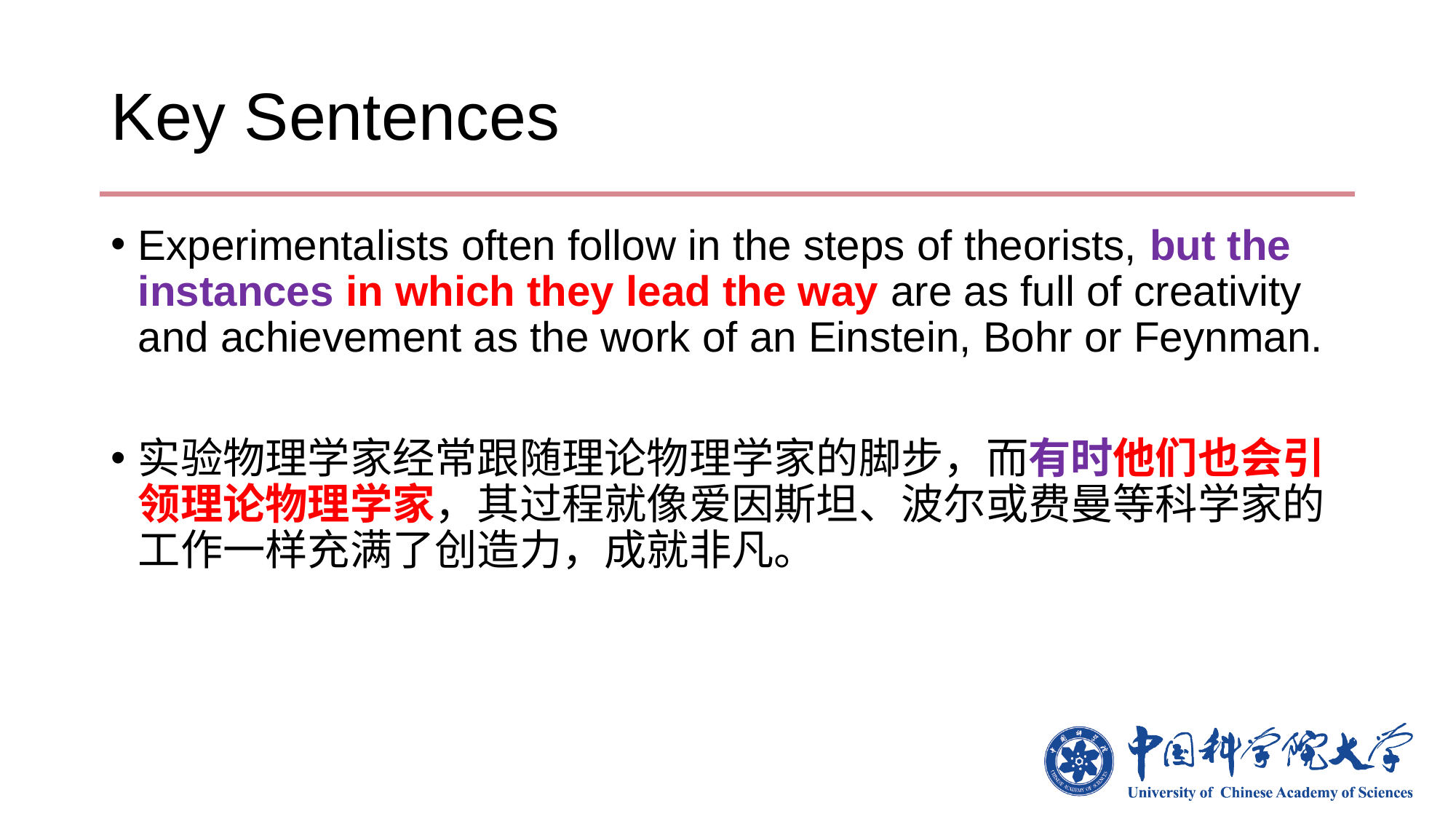

# Key Sentences
Experimentalists often follow in the steps of theorists, but the instances in which they lead the way are as full of creativity and achievement as the work of an Einstein, Bohr or Feynman.

实验物理学家经常跟随理论物理学家的脚步，而有时他们也会引领理论物理学家，其过程就像爱因斯坦、波尔或费曼等科学家的工作一样充满了创造力，成就非凡。